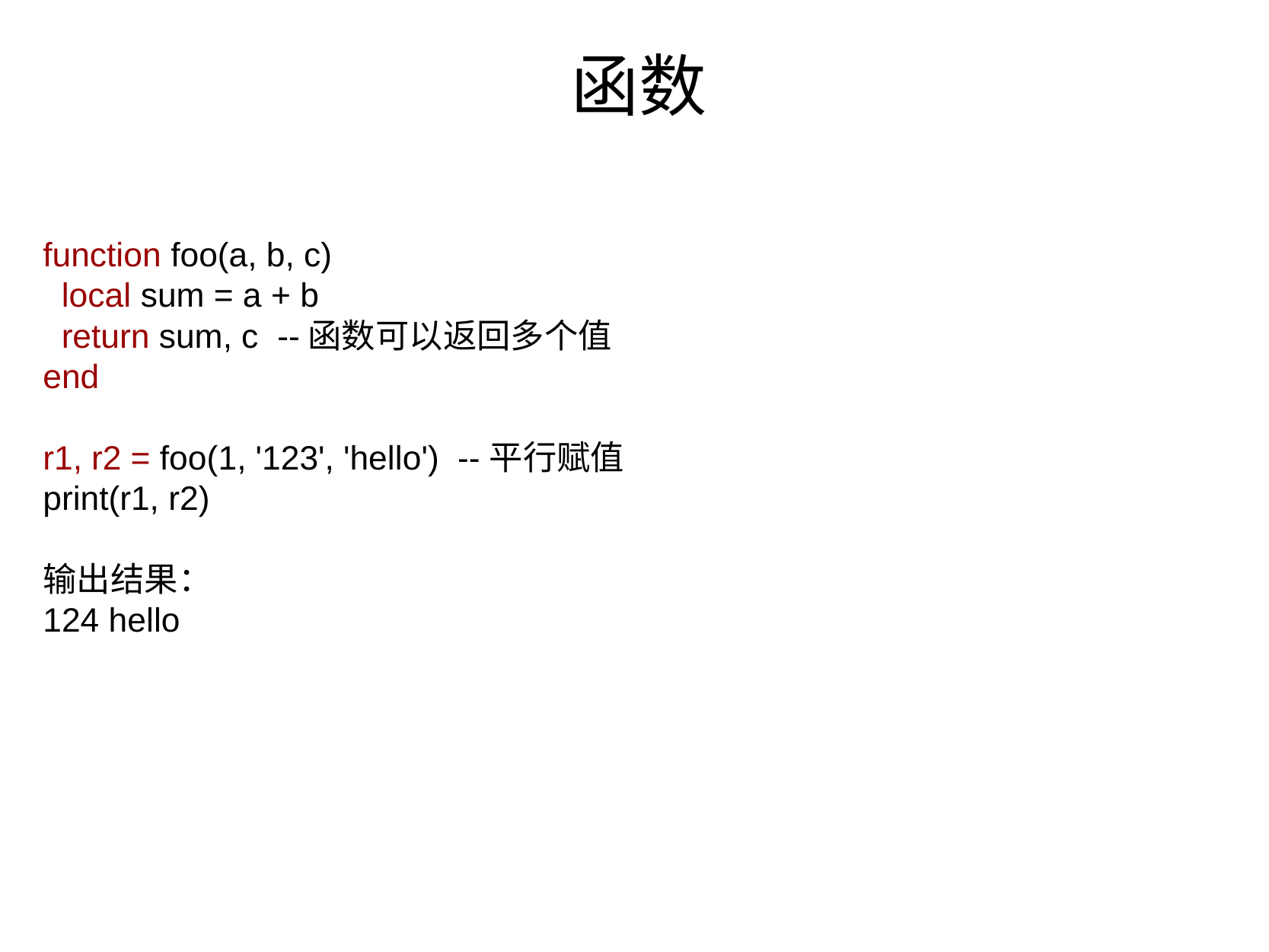

# 函数
function foo(a, b, c)
  local sum = a + b
  return sum, c  --函数可以返回多个值
end

r1, r2 = foo(1, '123', 'hello')  --平行赋值
print(r1, r2)

输出结果：
124 hello